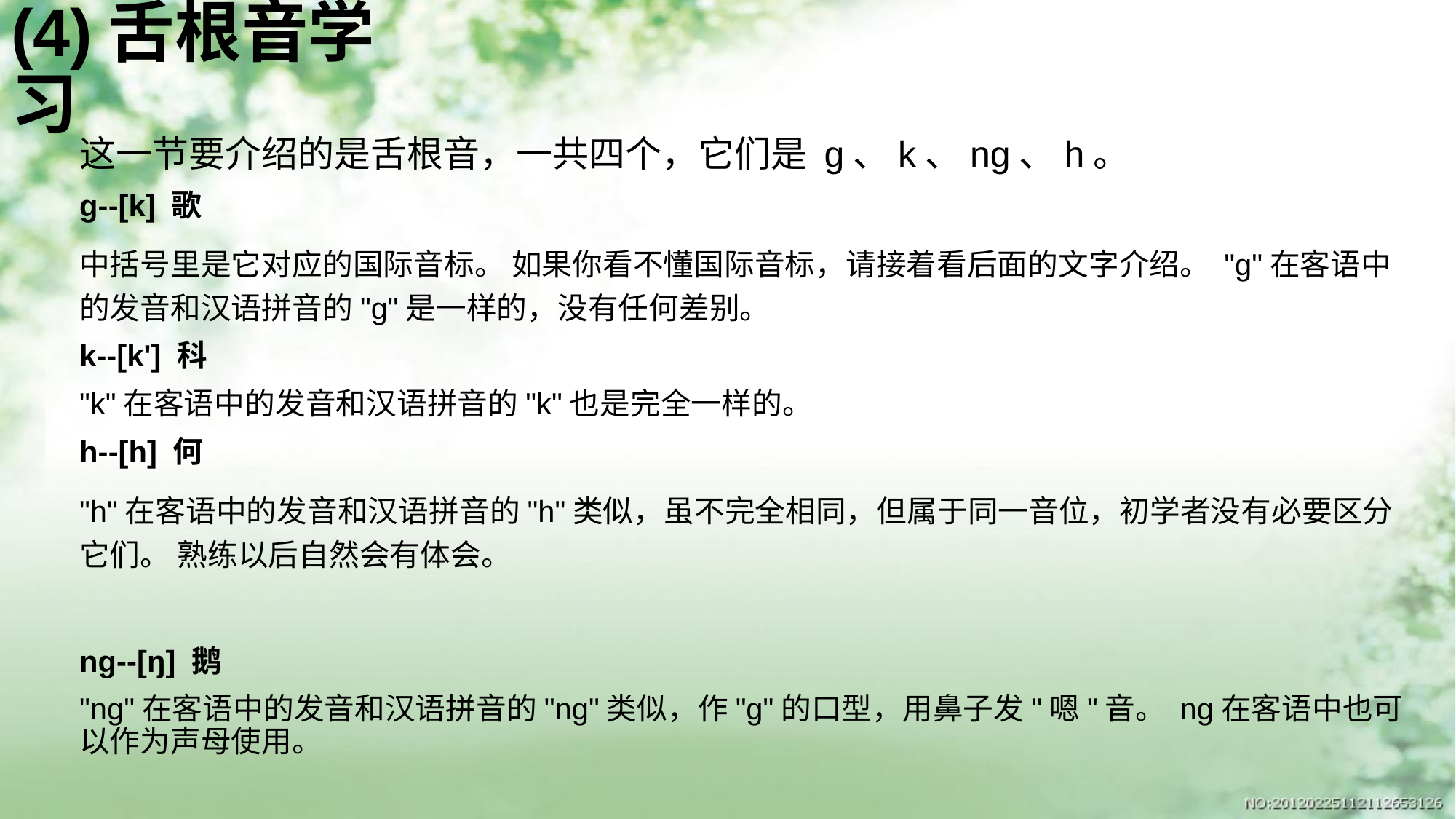

# (4)舌根音学习
这一节要介绍的是舌根音，一共四个，它们是 g、k、ng、h。
g--[k] 歌
中括号里是它对应的国际音标。 如果你看不懂国际音标，请接着看后面的文字介绍。 "g"在客语中的发音和汉语拼音的"g"是一样的，没有任何差别。
k--[k'] 科
"k"在客语中的发音和汉语拼音的"k"也是完全一样的。
h--[h] 何
"h"在客语中的发音和汉语拼音的"h"类似，虽不完全相同，但属于同一音位，初学者没有必要区分它们。 熟练以后自然会有体会。

ng--[ŋ] 鹅
"ng"在客语中的发音和汉语拼音的"ng"类似，作"g"的口型，用鼻子发"嗯"音。 ng在客语中也可以作为声母使用。